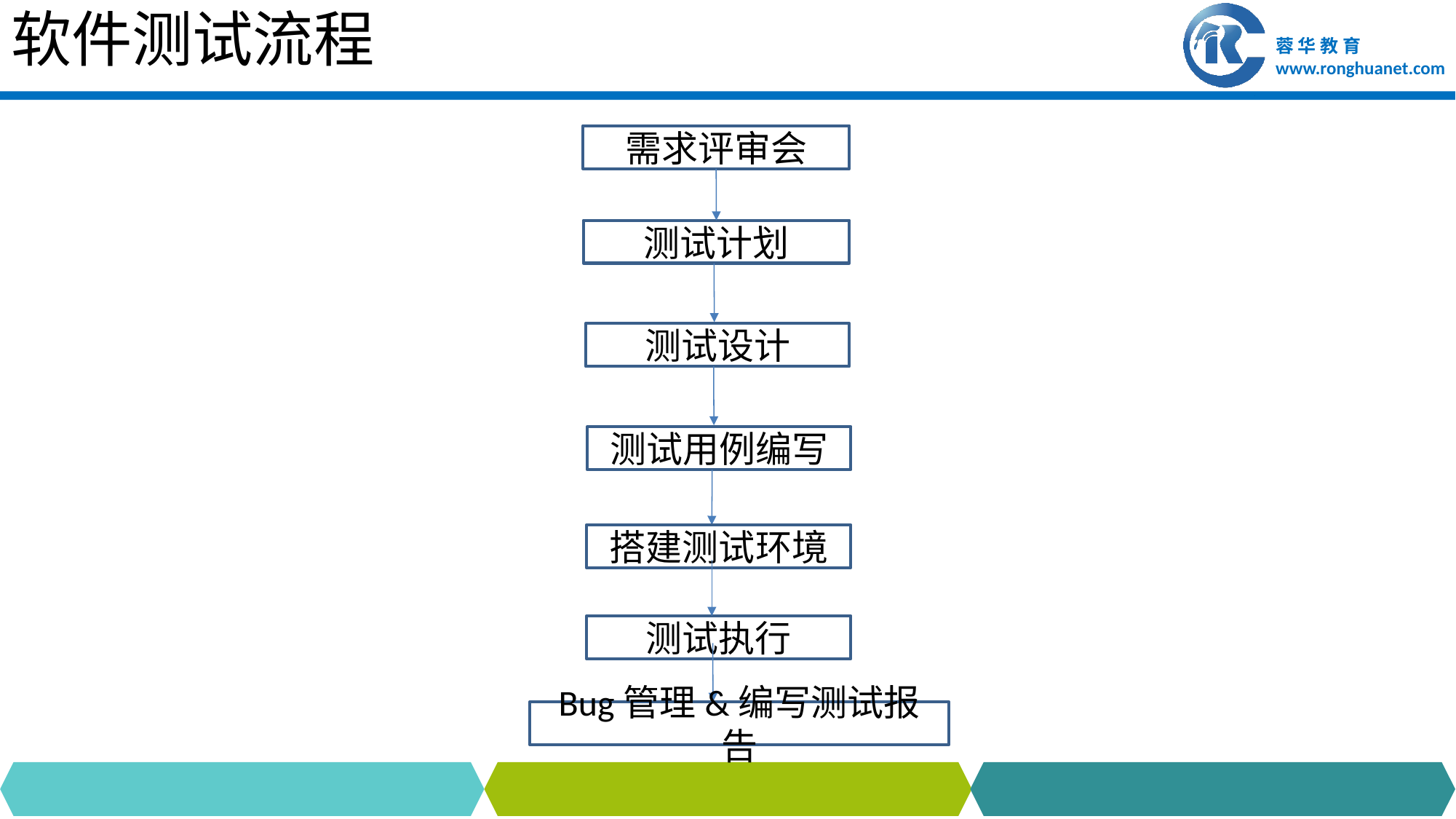

# 软件测试流程
需求评审会
测试计划
测试设计
测试用例编写
搭建测试环境
测试执行
Bug管理&编写测试报告